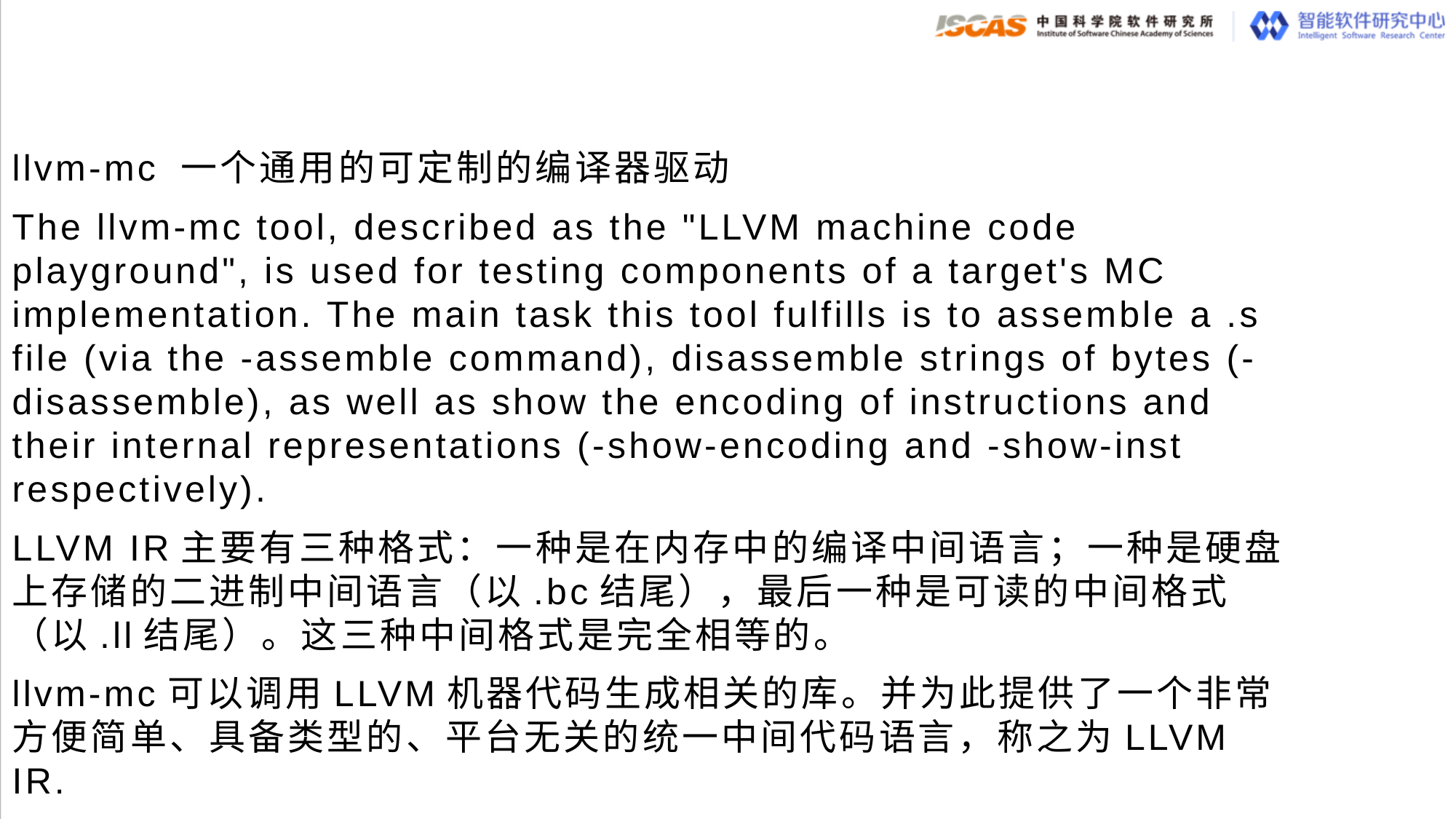

llvm-mc 一个通用的可定制的编译器驱动
The llvm-mc tool, described as the "LLVM machine code playground", is used for testing components of a target's MC implementation. The main task this tool fulfills is to assemble a .s file (via the -assemble command), disassemble strings of bytes (-disassemble), as well as show the encoding of instructions and their internal representations (-show-encoding and -show-inst respectively).
LLVM IR主要有三种格式：一种是在内存中的编译中间语言；一种是硬盘上存储的二进制中间语言（以.bc结尾），最后一种是可读的中间格式（以.ll结尾）。这三种中间格式是完全相等的。
llvm-mc可以调用LLVM机器代码生成相关的库。并为此提供了一个非常方便简单、具备类型的、平台无关的统一中间代码语言，称之为LLVM IR.